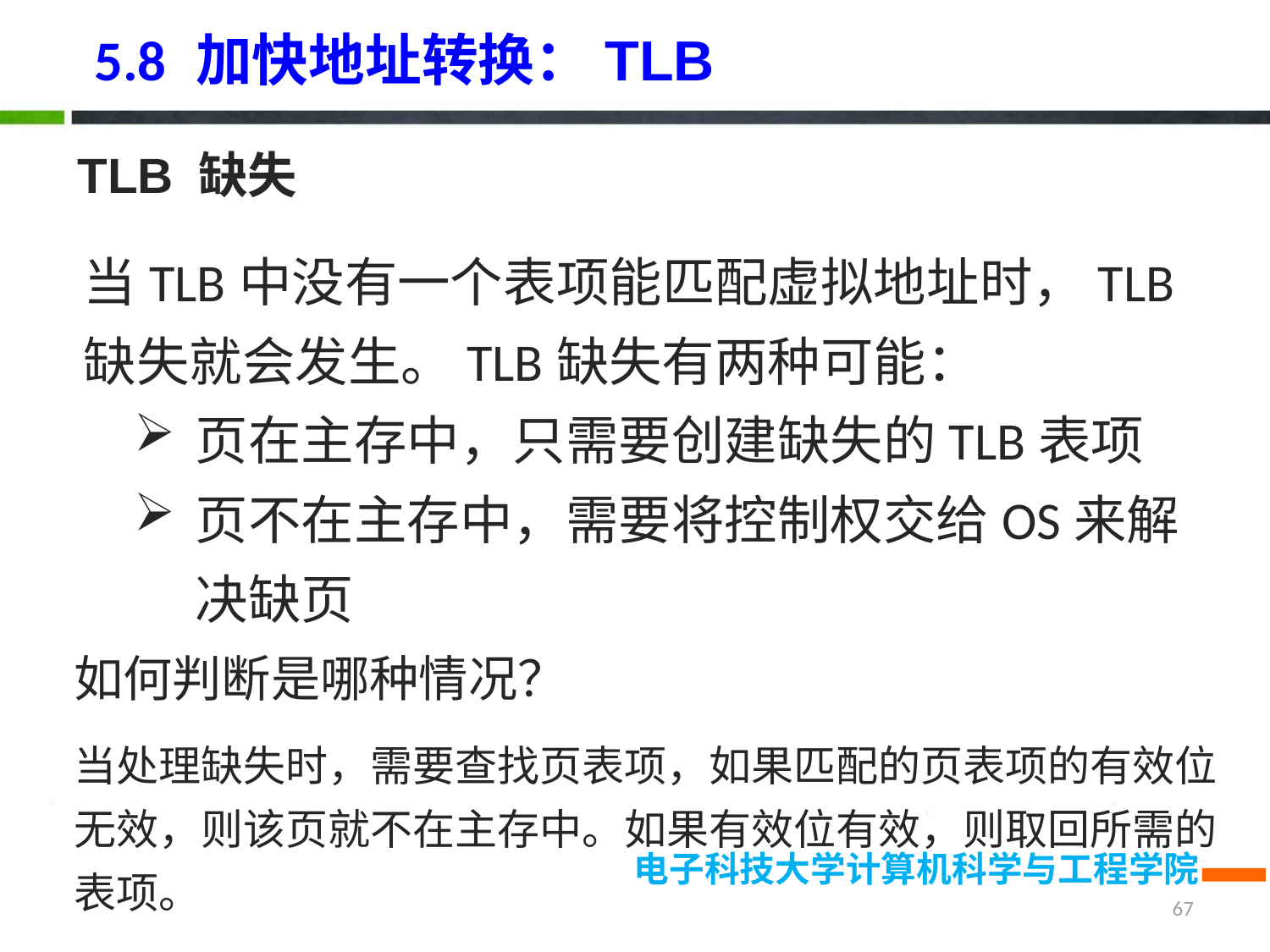

5.8 加快地址转换：TLB
TLB 缺失
当TLB中没有一个表项能匹配虚拟地址时，TLB缺失就会发生。TLB缺失有两种可能：
页在主存中，只需要创建缺失的TLB表项
页不在主存中，需要将控制权交给OS来解决缺页
如何判断是哪种情况？
当处理缺失时，需要查找页表项，如果匹配的页表项的有效位无效，则该页就不在主存中。如果有效位有效，则取回所需的表项。
67